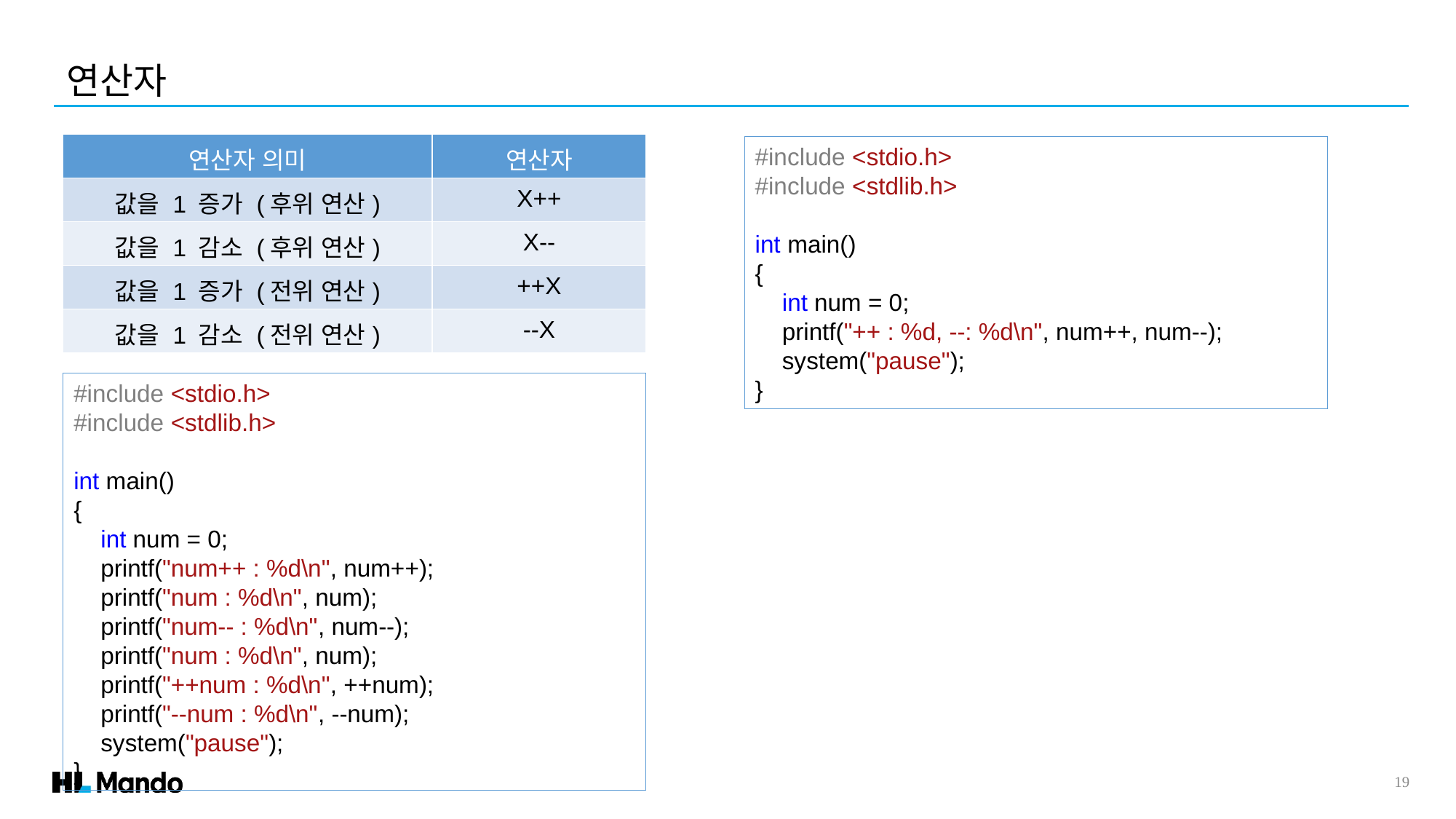

연산자
| 연산자 의미 | 연산자 |
| --- | --- |
| 값을 1 증가 (후위 연산) | X++ |
| 값을 1 감소 (후위 연산) | X-- |
| 값을 1 증가 (전위 연산) | ++X |
| 값을 1 감소 (전위 연산) | --X |
#include <stdio.h>
#include <stdlib.h>

int main()
{
    int num = 0;
    printf("++ : %d, --: %d\n", num++, num--);
    system("pause");
}
#include <stdio.h>
#include <stdlib.h>

int main()
{
    int num = 0;
    printf("num++ : %d\n", num++);
    printf("num : %d\n", num);
    printf("num-- : %d\n", num--);
    printf("num : %d\n", num);
    printf("++num : %d\n", ++num);
    printf("--num : %d\n", --num);
    system("pause");
}
19